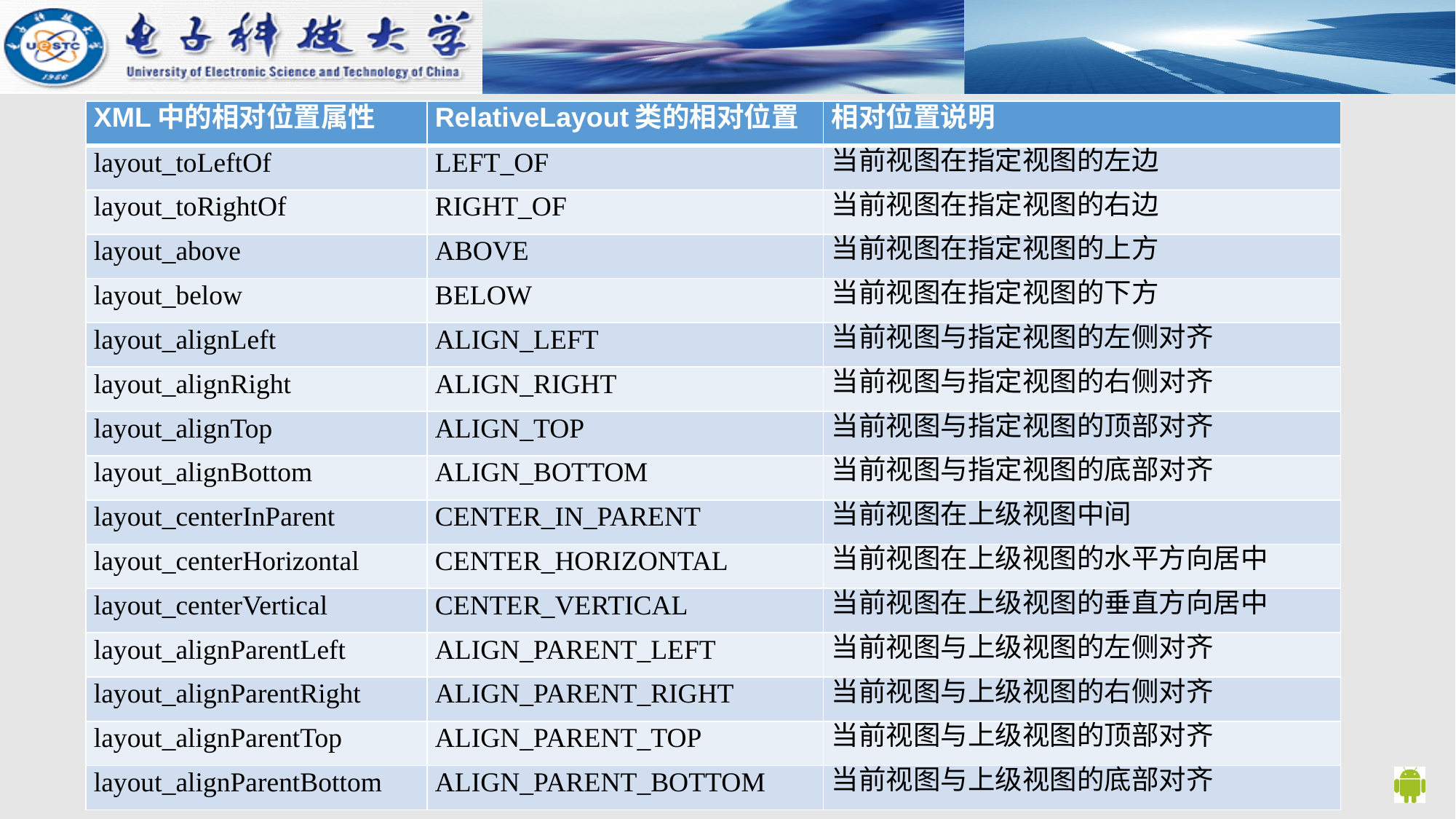

| XML中的相对位置属性 | RelativeLayout类的相对位置 | 相对位置说明 |
| --- | --- | --- |
| layout\_toLeftOf | LEFT\_OF | 当前视图在指定视图的左边 |
| layout\_toRightOf | RIGHT\_OF | 当前视图在指定视图的右边 |
| layout\_above | ABOVE | 当前视图在指定视图的上方 |
| layout\_below | BELOW | 当前视图在指定视图的下方 |
| layout\_alignLeft | ALIGN\_LEFT | 当前视图与指定视图的左侧对齐 |
| layout\_alignRight | ALIGN\_RIGHT | 当前视图与指定视图的右侧对齐 |
| layout\_alignTop | ALIGN\_TOP | 当前视图与指定视图的顶部对齐 |
| layout\_alignBottom | ALIGN\_BOTTOM | 当前视图与指定视图的底部对齐 |
| layout\_centerInParent | CENTER\_IN\_PARENT | 当前视图在上级视图中间 |
| layout\_centerHorizontal | CENTER\_HORIZONTAL | 当前视图在上级视图的水平方向居中 |
| layout\_centerVertical | CENTER\_VERTICAL | 当前视图在上级视图的垂直方向居中 |
| layout\_alignParentLeft | ALIGN\_PARENT\_LEFT | 当前视图与上级视图的左侧对齐 |
| layout\_alignParentRight | ALIGN\_PARENT\_RIGHT | 当前视图与上级视图的右侧对齐 |
| layout\_alignParentTop | ALIGN\_PARENT\_TOP | 当前视图与上级视图的顶部对齐 |
| layout\_alignParentBottom | ALIGN\_PARENT\_BOTTOM | 当前视图与上级视图的底部对齐 |